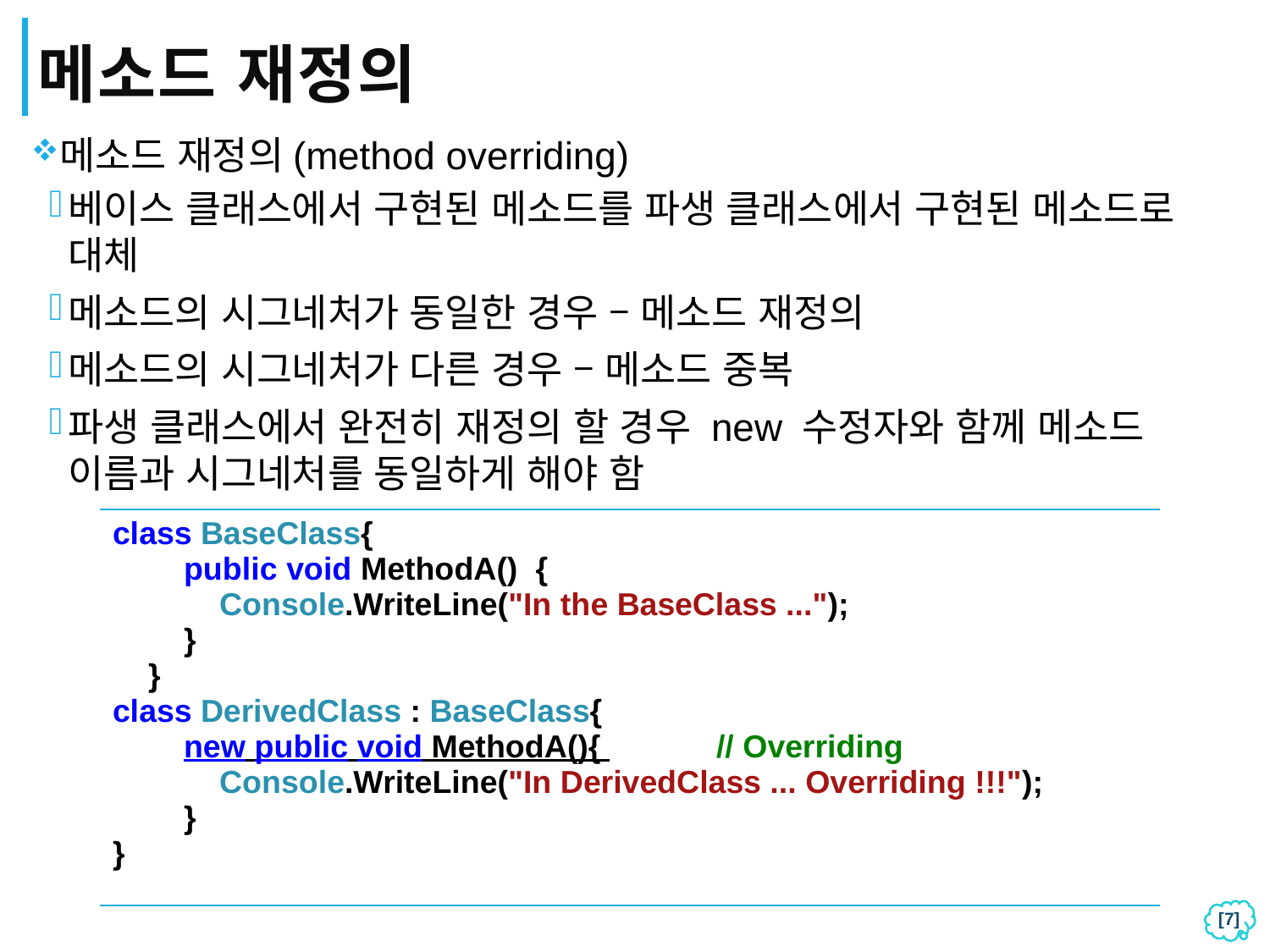

# 메소드 재정의
메소드 재정의(method overriding)
베이스 클래스에서 구현된 메소드를 파생 클래스에서 구현된 메소드로 대체
메소드의 시그네처가 동일한 경우 – 메소드 재정의
메소드의 시그네처가 다른 경우 – 메소드 중복
파생 클래스에서 완전히 재정의 할 경우 new 수정자와 함께 메소드 이름과 시그네처를 동일하게 해야 함
| class BaseClass{ public void MethodA() { Console.WriteLine("In the BaseClass ..."); } } class DerivedClass : BaseClass{ new public void MethodA(){ // Overriding Console.WriteLine("In DerivedClass ... Overriding !!!"); } } |
| --- |
[7]